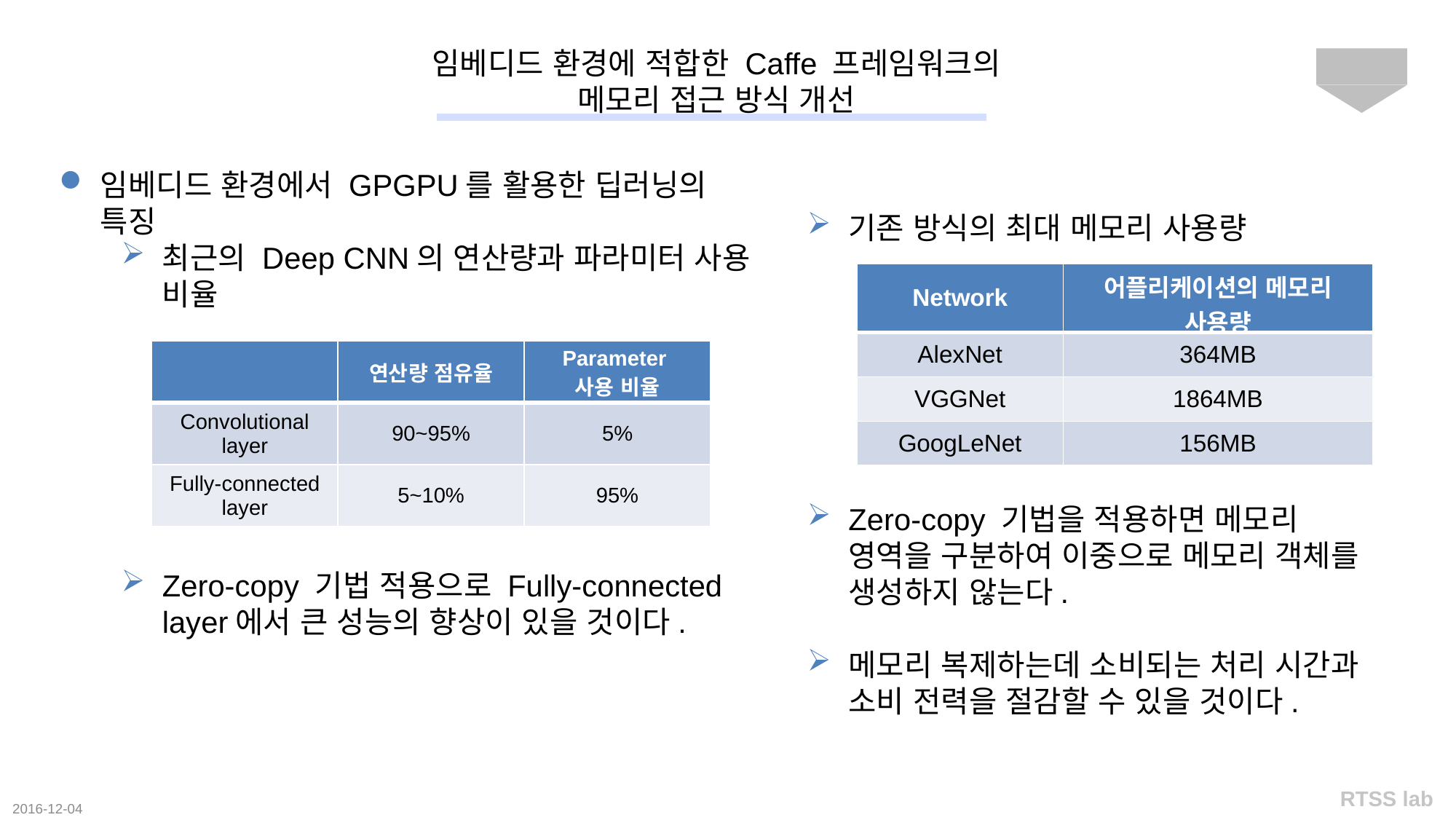

# 임베디드 환경에 적합한 Caffe 프레임워크의 메모리 접근 방식 개선
12
임베디드 환경에서 GPGPU를 활용한 딥러닝의 특징
최근의 Deep CNN의 연산량과 파라미터 사용 비율

Zero-copy 기법 적용으로 Fully-connected layer에서 큰 성능의 향상이 있을 것이다.
기존 방식의 최대 메모리 사용량

Zero-copy 기법을 적용하면 메모리 영역을 구분하여 이중으로 메모리 객체를 생성하지 않는다.

메모리 복제하는데 소비되는 처리 시간과 소비 전력을 절감할 수 있을 것이다.

| Network | 어플리케이션의 메모리 사용량 |
| --- | --- |
| AlexNet | 364MB |
| VGGNet | 1864MB |
| GoogLeNet | 156MB |
|  | 연산량 점유율 | Parameter 사용 비율 |
| --- | --- | --- |
| Convolutional layer | 90~95% | 5% |
| Fully-connected layer | 5~10% | 95% |
RTSS lab
2016-12-04